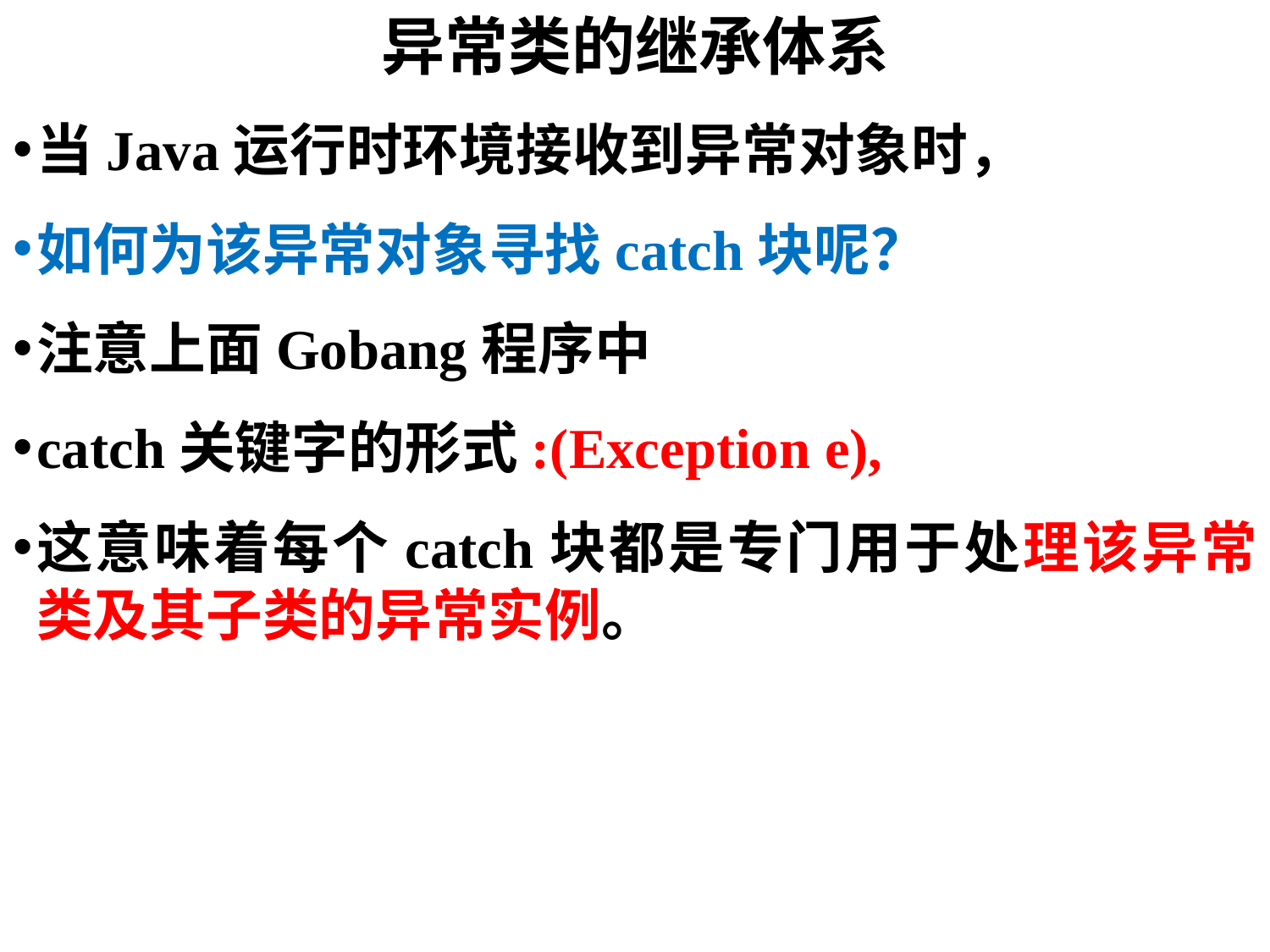

异常类的继承体系
当Java运行时环境接收到异常对象时，
如何为该异常对象寻找catch块呢？
注意上面Gobang程序中
catch关键字的形式:(Exception e),
这意味着每个catch块都是专门用于处理该异常类及其子类的异常实例。